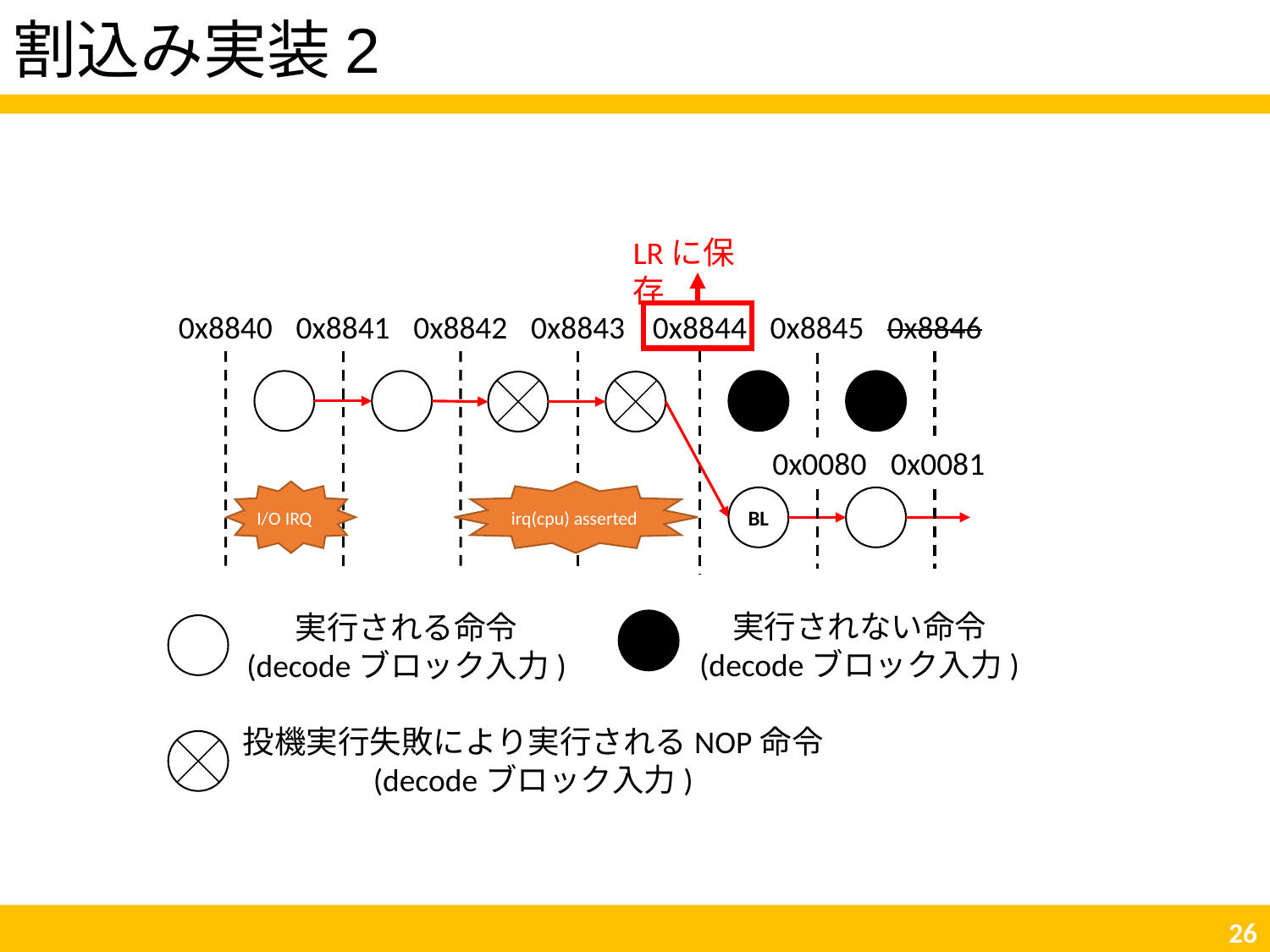

# 割込み実装2
LRに保存
0x8840
0x8841
0x8842
0x8843
0x8844
0x8845
0x8846

0x0080
0x0081
I/O IRQ
irq(cpu) asserted
BL

実行されない命令
(decodeブロック入力)
実行される命令
(decodeブロック入力)

投機実行失敗により実行されるNOP命令
(decodeブロック入力)

26